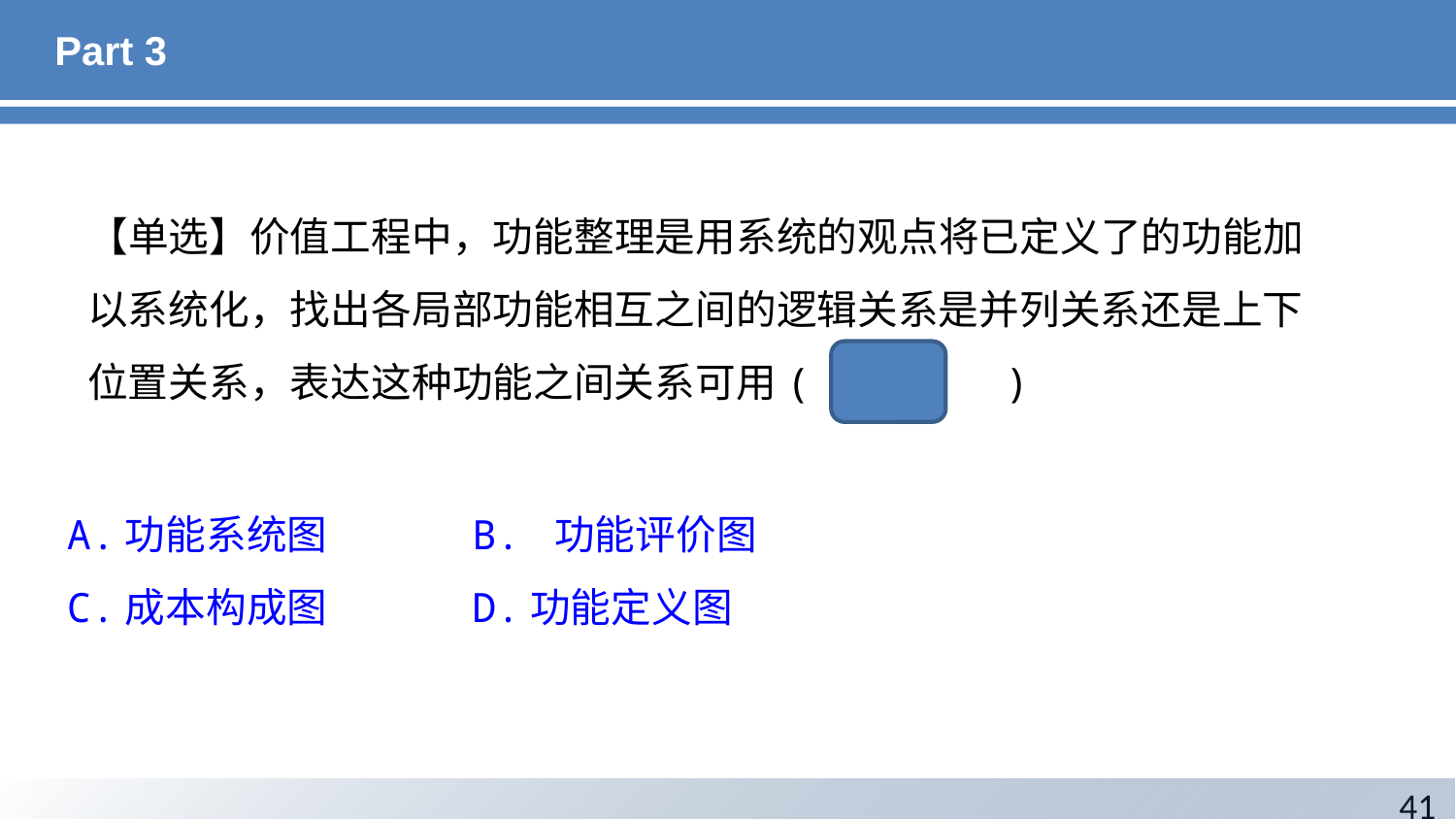

# Part 3

【单选】价值工程中，功能整理是用系统的观点将已定义了的功能加以系统化，找出各局部功能相互之间的逻辑关系是并列关系还是上下位置关系，表达这种功能之间关系可用(    A   )

A.功能系统图               B. 功能评价图
C.成本构成图               D.功能定义图
41